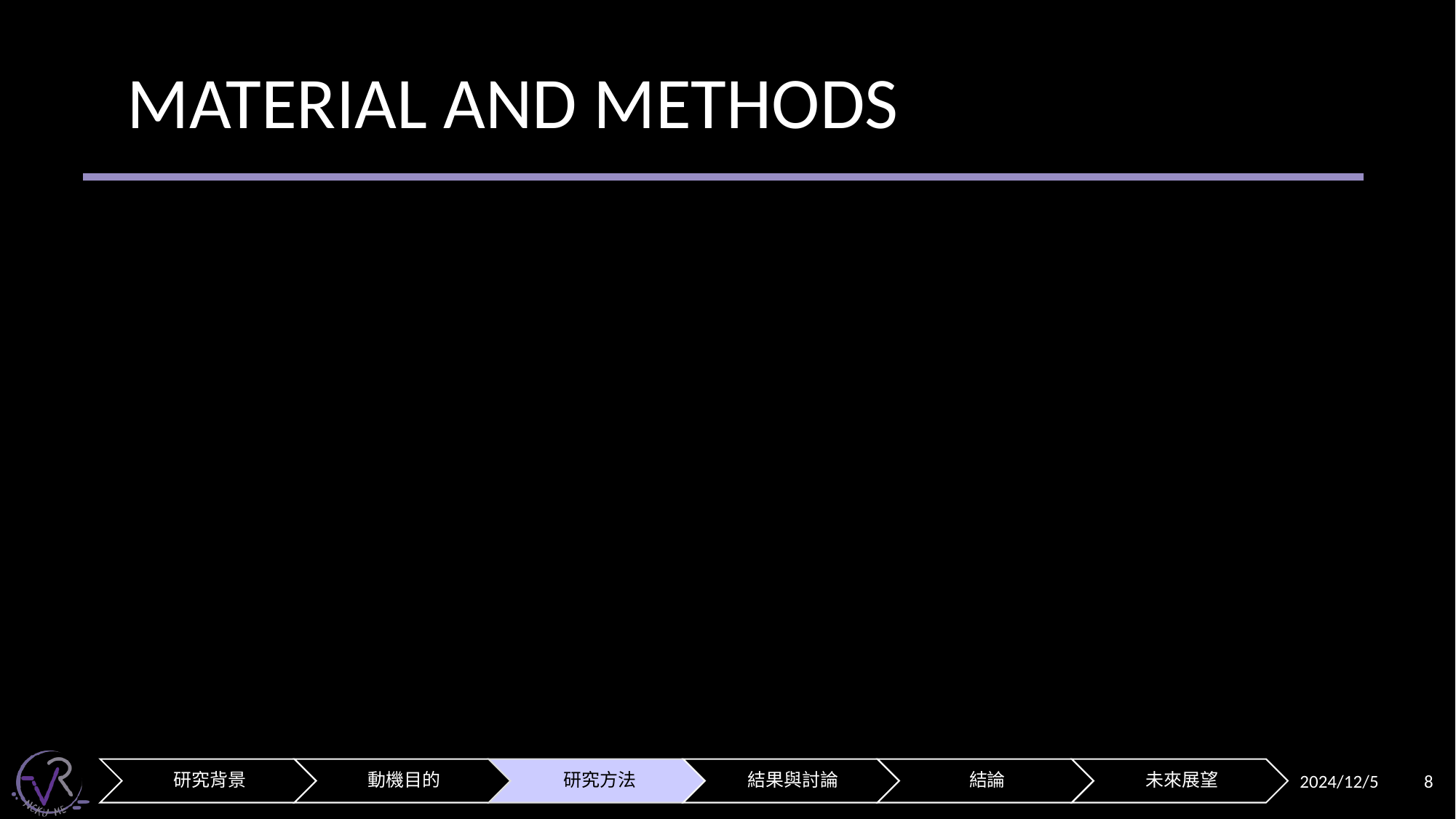

# MATERIAL AND METHODS
2024/12/5
8
Collagenous 膠原蛋白